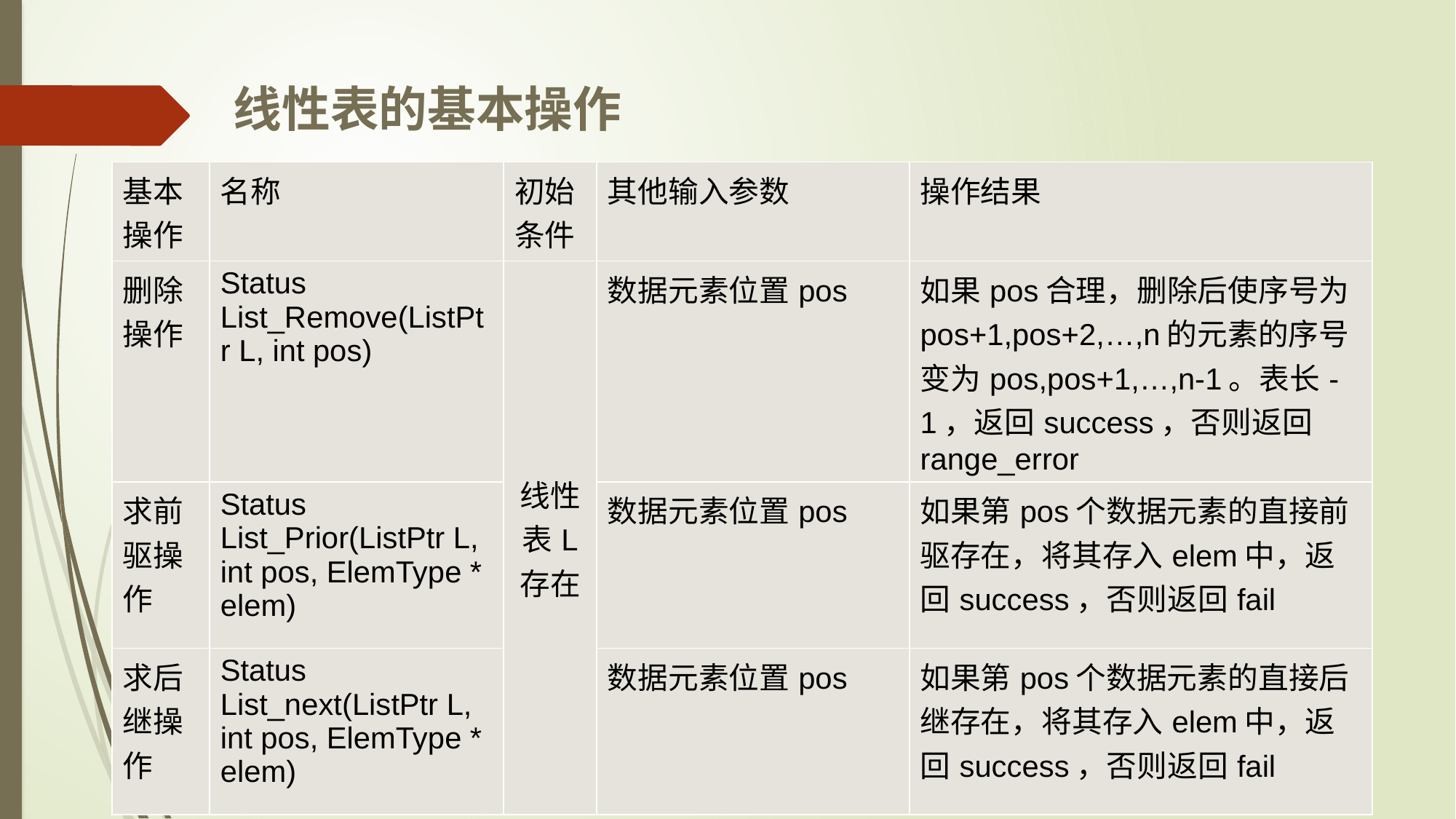

# 线性表的基本操作
| 基本操作 | 名称 | 初始条件 | 其他输入参数 | 操作结果 |
| --- | --- | --- | --- | --- |
| 删除操作 | Status List\_Remove(ListPtr L, int pos) | 线性表L 存在 | 数据元素位置pos | 如果pos合理，删除后使序号为pos+1,pos+2,…,n的元素的序号变为pos,pos+1,…,n-1。表长-1，返回success，否则返回range\_error |
| 求前驱操作 | Status List\_Prior(ListPtr L, int pos, ElemType \* elem) |  | 数据元素位置pos | 如果第pos个数据元素的直接前驱存在，将其存入elem中，返回success，否则返回fail |
| 求后继操作 | Status List\_next(ListPtr L, int pos, ElemType \* elem) |  | 数据元素位置pos | 如果第pos个数据元素的直接后继存在，将其存入elem中，返回success，否则返回fail |